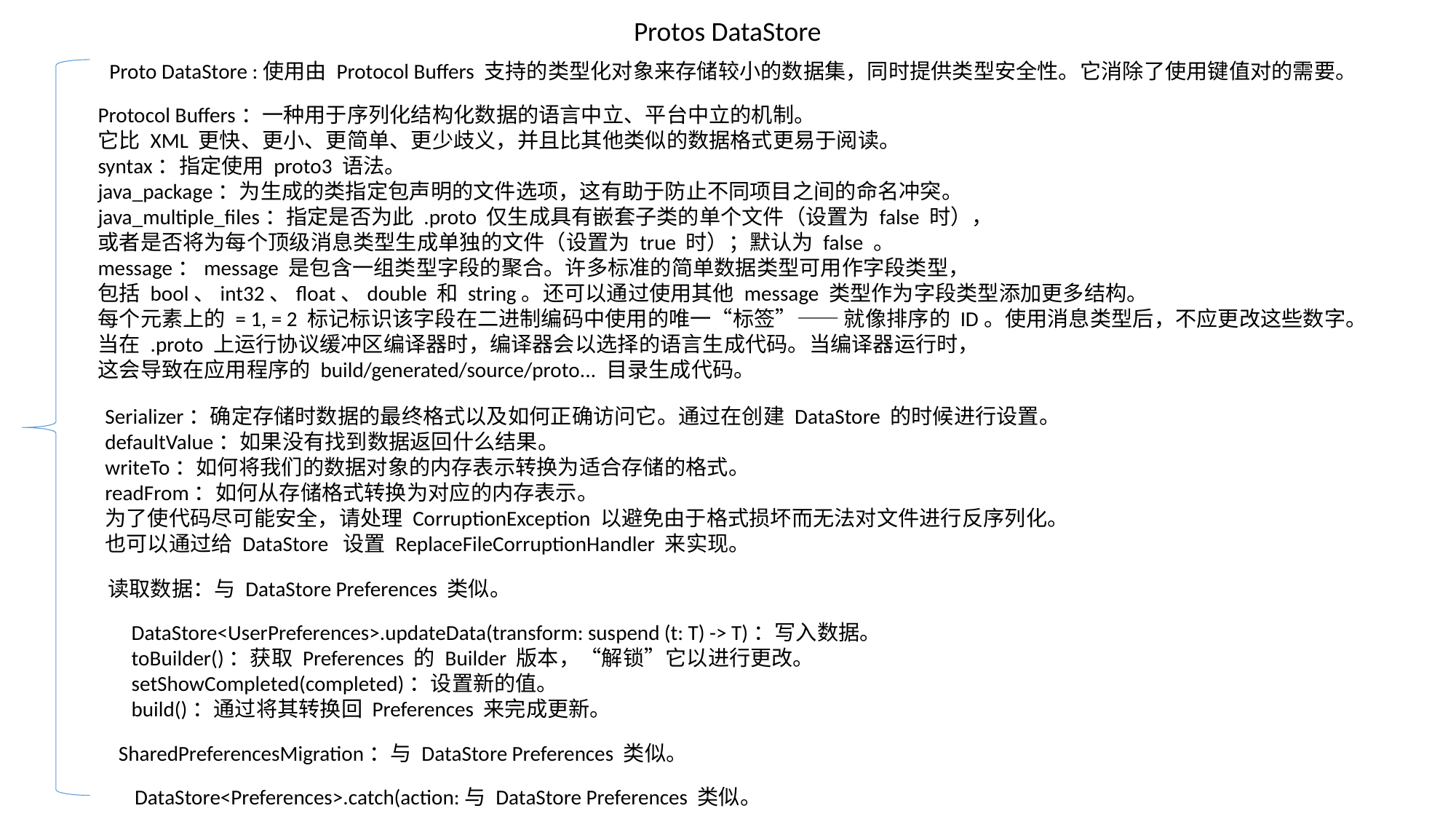

Protos DataStore
Proto DataStore :使用由 Protocol Buffers 支持的类型化对象来存储较小的数据集，同时提供类型安全性。它消除了使用键值对的需要。

Protocol Buffers：一种用于序列化结构化数据的语言中立、平台中立的机制。
它比 XML 更快、更小、更简单、更少歧义，并且比其他类似的数据格式更易于阅读。
syntax：指定使用 proto3 语法。
java_package：为生成的类指定包声明的文件选项，这有助于防止不同项目之间的命名冲突。
java_multiple_files：指定是否为此 .proto 仅生成具有嵌套子类的单个文件（设置为 false 时），
或者是否将为每个顶级消息类型生成单独的文件（设置为 true 时）；默认为 false 。
message：message 是包含一组类型字段的聚合。许多标准的简单数据类型可用作字段类型，
包括 bool、int32、float、double 和 string。还可以通过使用其他 message 类型作为字段类型添加更多结构。
每个元素上的 = 1, = 2 标记标识该字段在二进制编码中使用的唯一“标签”—— 就像排序的 ID。使用消息类型后，不应更改这些数字。
当在 .proto 上运行协议缓冲区编译器时，编译器会以选择的语言生成代码。当编译器运行时，
这会导致在应用程序的 build/generated/source/proto... 目录生成代码。
Serializer：确定存储时数据的最终格式以及如何正确访问它。通过在创建 DataStore 的时候进行设置。
defaultValue：如果没有找到数据返回什么结果。
writeTo：如何将我们的数据对象的内存表示转换为适合存储的格式。
readFrom：如何从存储格式转换为对应的内存表示。
为了使代码尽可能安全，请处理 CorruptionException 以避免由于格式损坏而无法对文件进行反序列化。
也可以通过给 DataStore  设置 ReplaceFileCorruptionHandler 来实现。
读取数据：与 DataStore Preferences 类似。
DataStore<UserPreferences>.updateData(transform: suspend (t: T) -> T)：写入数据。
toBuilder()：获取 Preferences 的 Builder 版本，“解锁”它以进行更改。
setShowCompleted(completed)：设置新的值。
build()：通过将其转换回 Preferences 来完成更新。
SharedPreferencesMigration：与 DataStore Preferences 类似。
DataStore<Preferences>.catch(action:与 DataStore Preferences 类似。